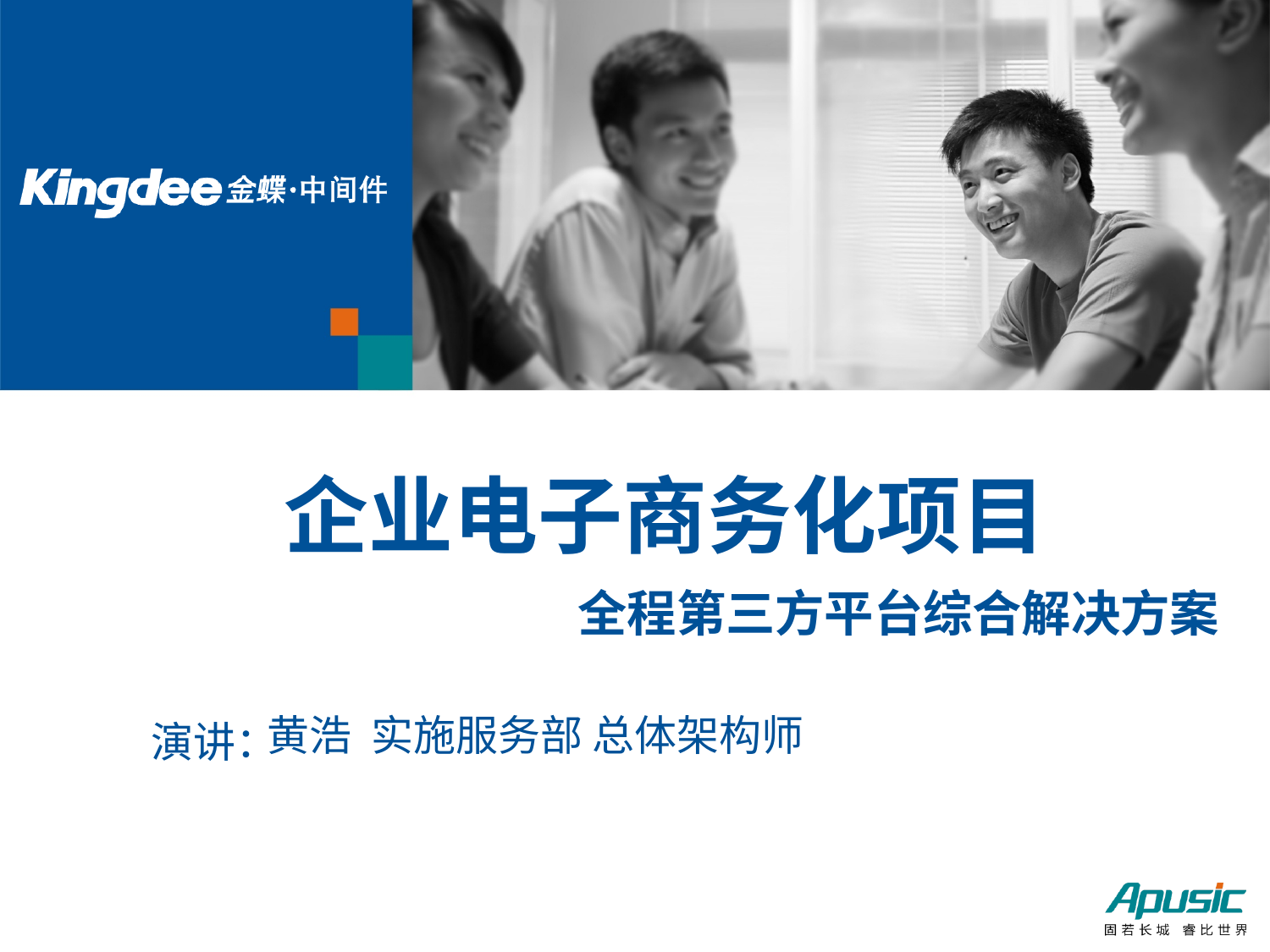

# 企业电子商务化项目
全程第三方平台综合解决方案
黄浩  实施服务部 总体架构师